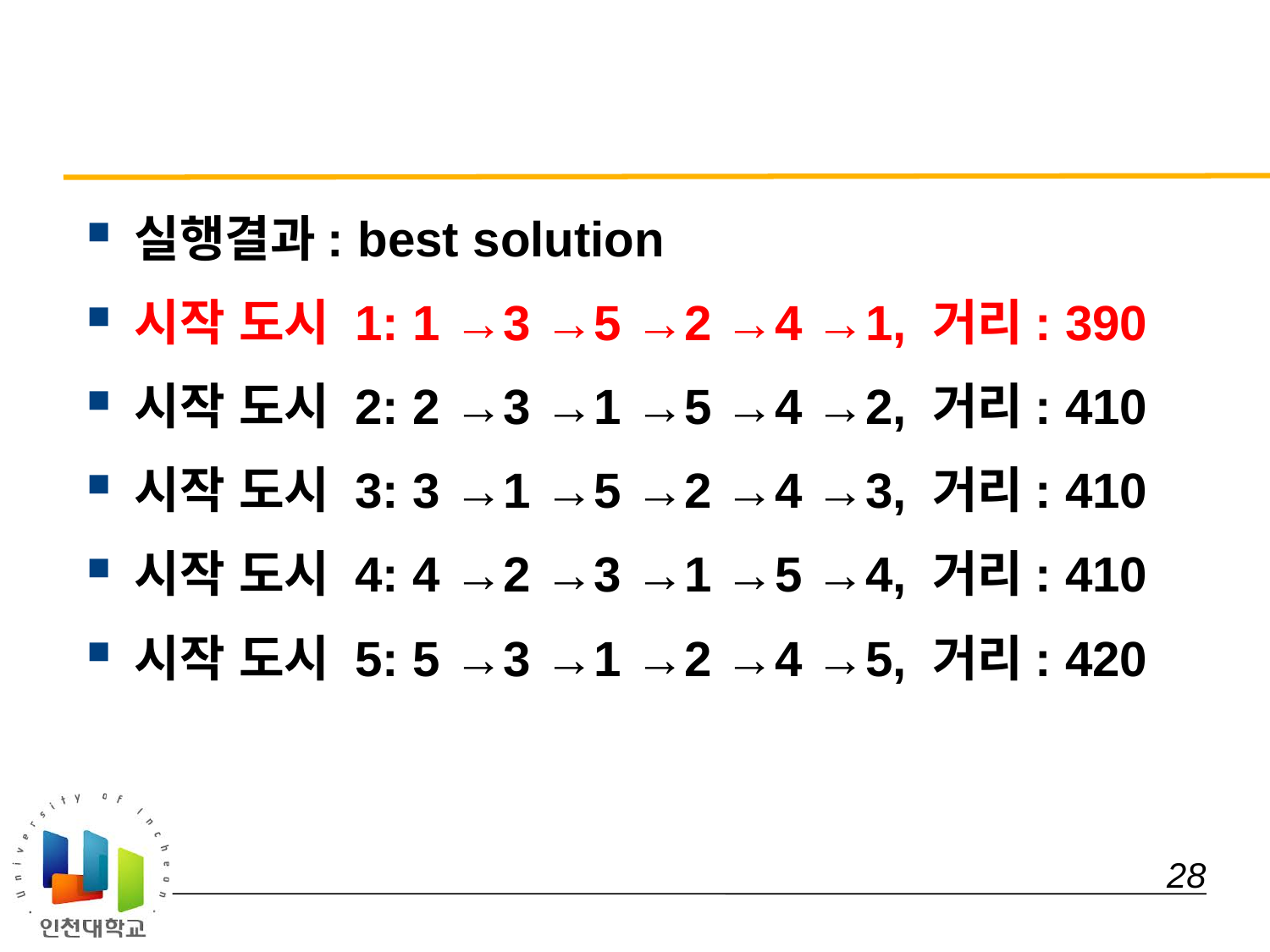

#
실행결과: best solution
시작 도시 1: 1 →3 →5 →2 →4 →1, 거리: 390
시작 도시 2: 2 →3 →1 →5 →4 →2, 거리: 410
시작 도시 3: 3 →1 →5 →2 →4 →3, 거리: 410
시작 도시 4: 4 →2 →3 →1 →5 →4, 거리: 410
시작 도시 5: 5 →3 →1 →2 →4 →5, 거리: 420
 28